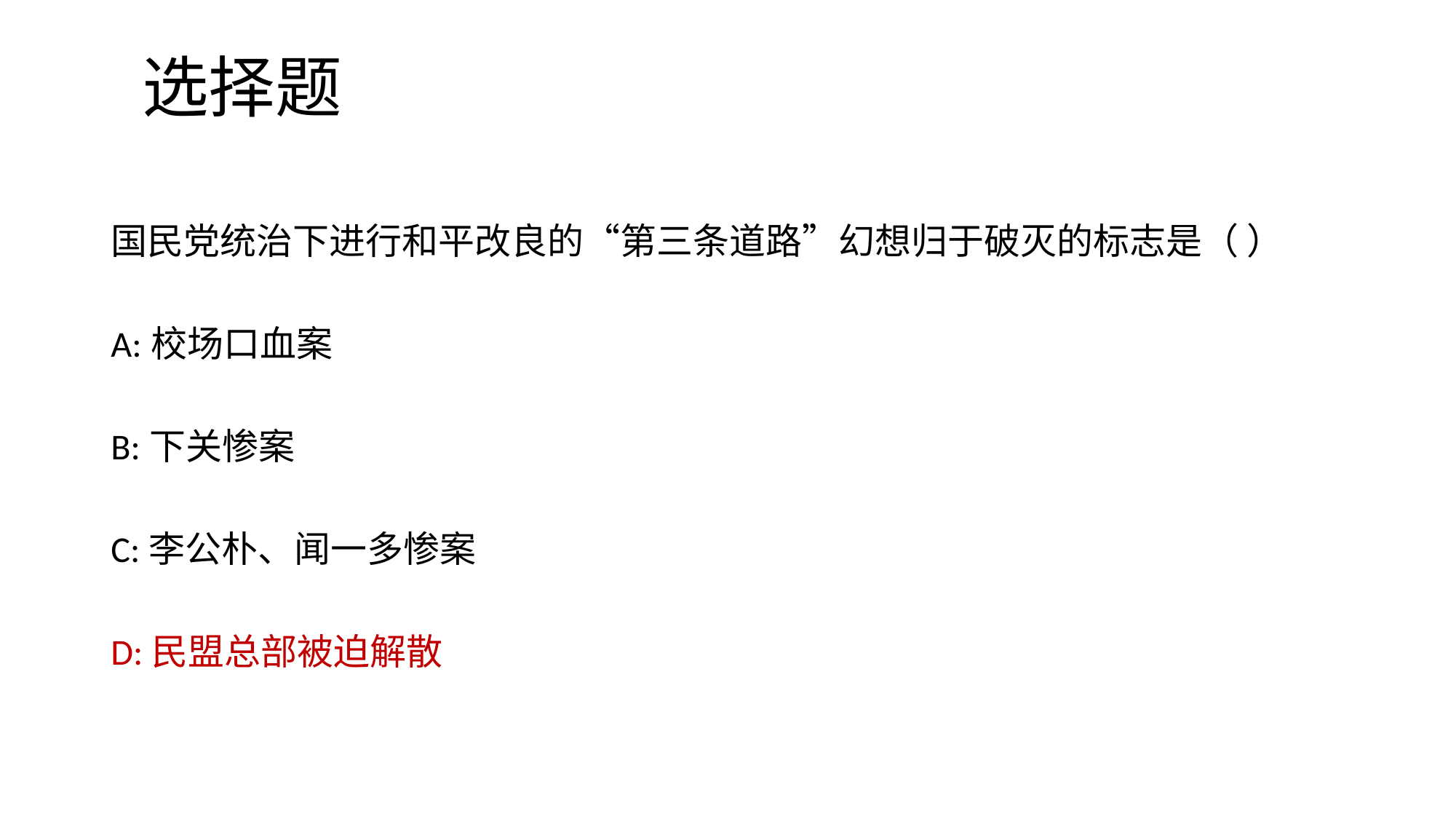

# 选择题
国民党统治下进行和平改良的“第三条道路”幻想归于破灭的标志是（ ）
A:校场口血案
B:下关惨案
C:李公朴、闻一多惨案
D:民盟总部被迫解散